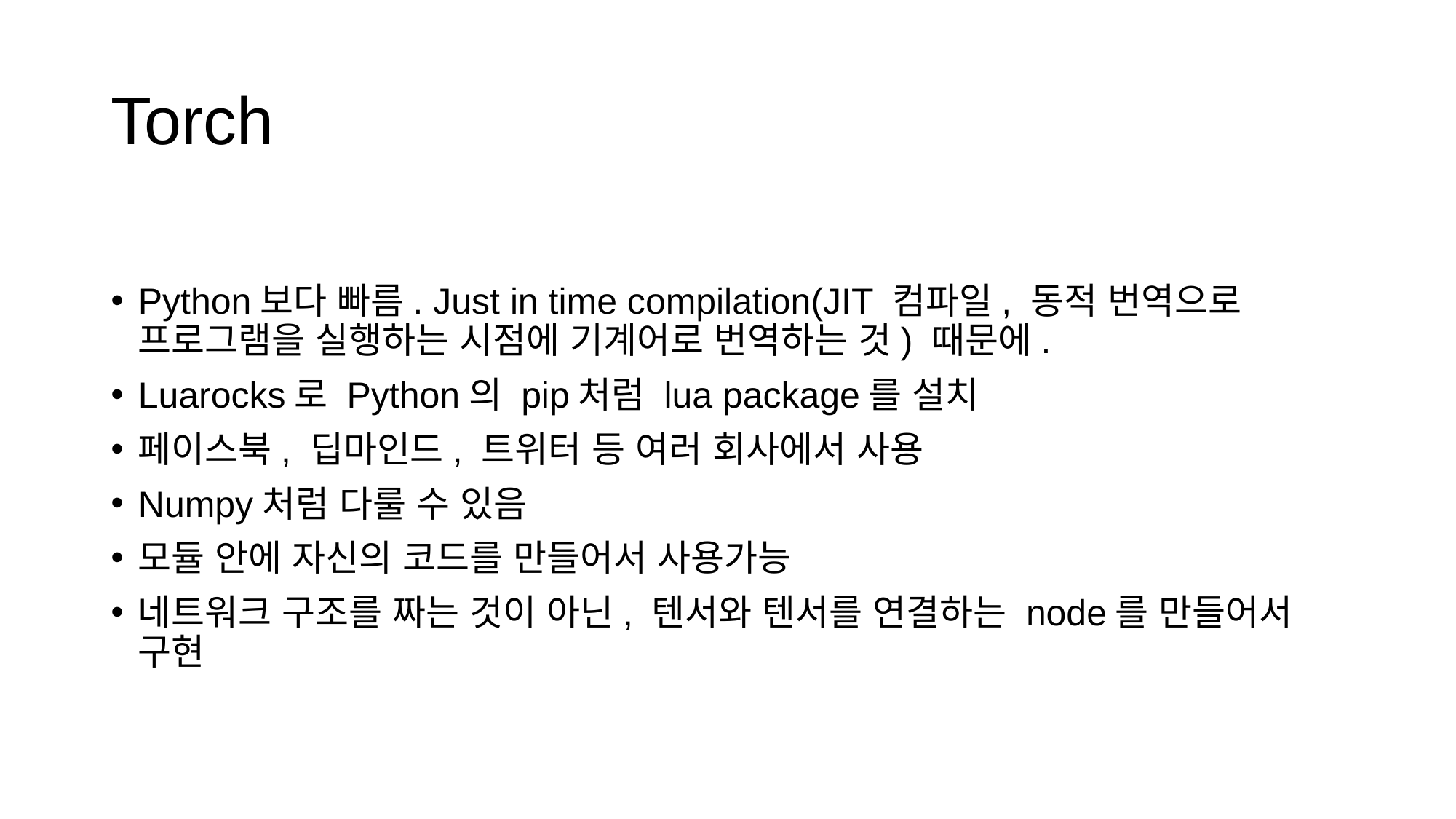

# Torch
Python보다 빠름. Just in time compilation(JIT 컴파일, 동적 번역으로 프로그램을 실행하는 시점에 기계어로 번역하는 것) 때문에.
Luarocks로 Python의 pip처럼 lua package를 설치
페이스북, 딥마인드, 트위터 등 여러 회사에서 사용
Numpy처럼 다룰 수 있음
모듈 안에 자신의 코드를 만들어서 사용가능
네트워크 구조를 짜는 것이 아닌, 텐서와 텐서를 연결하는 node를 만들어서 구현